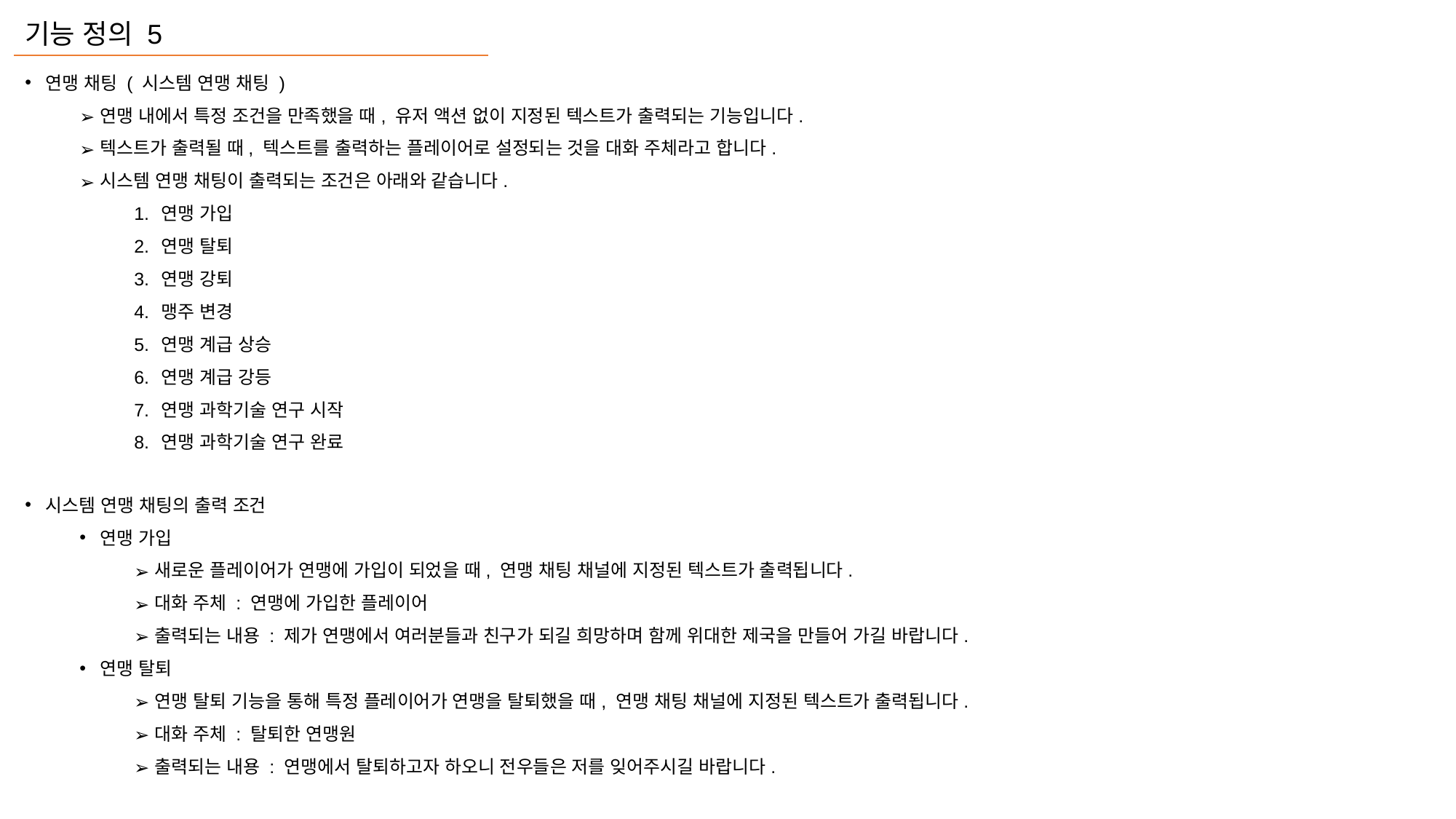

기능 정의 5
연맹 채팅 ( 시스템 연맹 채팅 )
연맹 내에서 특정 조건을 만족했을 때, 유저 액션 없이 지정된 텍스트가 출력되는 기능입니다.
텍스트가 출력될 때, 텍스트를 출력하는 플레이어로 설정되는 것을 대화 주체라고 합니다.
시스템 연맹 채팅이 출력되는 조건은 아래와 같습니다.
연맹 가입
연맹 탈퇴
연맹 강퇴
맹주 변경
연맹 계급 상승
연맹 계급 강등
연맹 과학기술 연구 시작
연맹 과학기술 연구 완료
시스템 연맹 채팅의 출력 조건
연맹 가입
새로운 플레이어가 연맹에 가입이 되었을 때, 연맹 채팅 채널에 지정된 텍스트가 출력됩니다.
대화 주체 : 연맹에 가입한 플레이어
출력되는 내용 : 제가 연맹에서 여러분들과 친구가 되길 희망하며 함께 위대한 제국을 만들어 가길 바랍니다.
연맹 탈퇴
연맹 탈퇴 기능을 통해 특정 플레이어가 연맹을 탈퇴했을 때, 연맹 채팅 채널에 지정된 텍스트가 출력됩니다.
대화 주체 : 탈퇴한 연맹원
출력되는 내용 : 연맹에서 탈퇴하고자 하오니 전우들은 저를 잊어주시길 바랍니다.